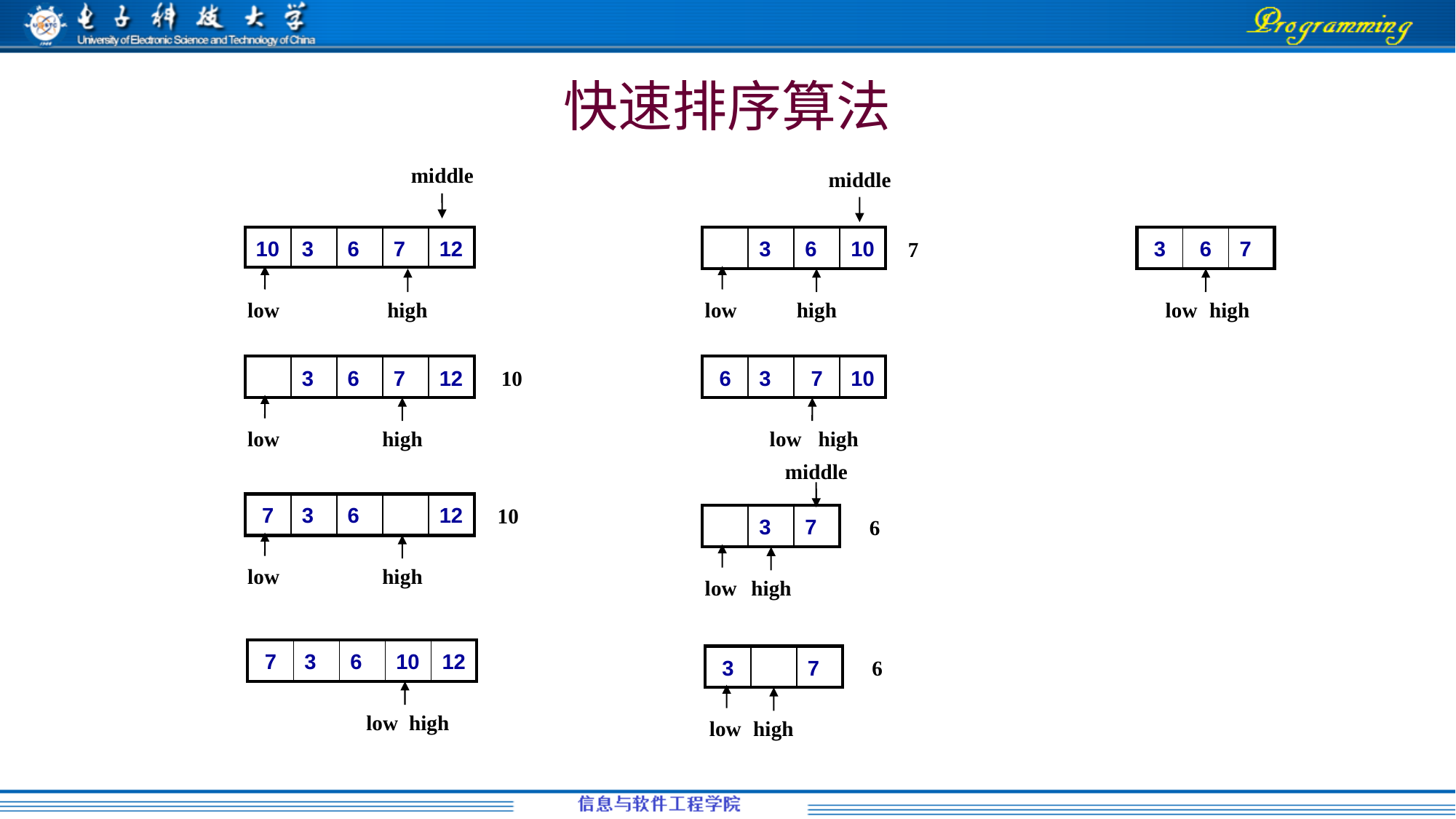

# 快速排序算法
middle
middle

| 10 | 3 | 6 | 7 | 12 |
| --- | --- | --- | --- | --- |
|  | 3 | 6 | 10 |
| --- | --- | --- | --- |
| 3 | 6 | 7 |
| --- | --- | --- |
7

low
high
low
high
low
high
|  | 3 | 6 | 7 | 12 |
| --- | --- | --- | --- | --- |
| 6 | 3 | 7 | 10 |
| --- | --- | --- | --- |
10

low
high
low
high
middle

| 7 | 3 | 6 |  | 12 |
| --- | --- | --- | --- | --- |
10
|  | 3 | 7 |
| --- | --- | --- |
6

low
high
low
high
| 7 | 3 | 6 | 10 | 12 |
| --- | --- | --- | --- | --- |
| 3 |  | 7 |
| --- | --- | --- |
6

low
high
low
high